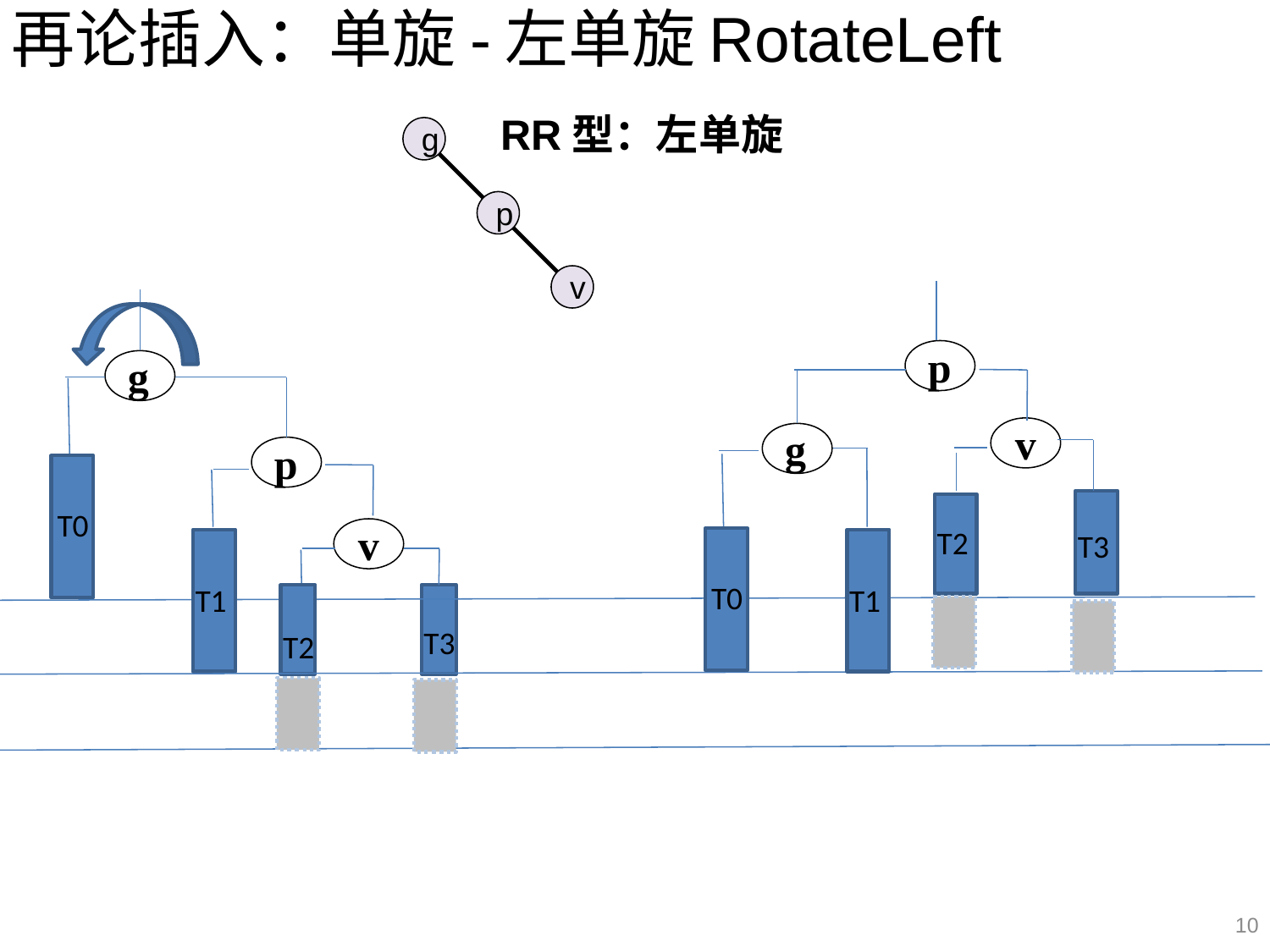

# 再论插入：单旋-左单旋RotateLeft
RR型：左单旋
g

p
v

p
g
v
g
p

Y

T0
T2
v
T3

X
X
T0
T1
T1

Y

T3
T2

10